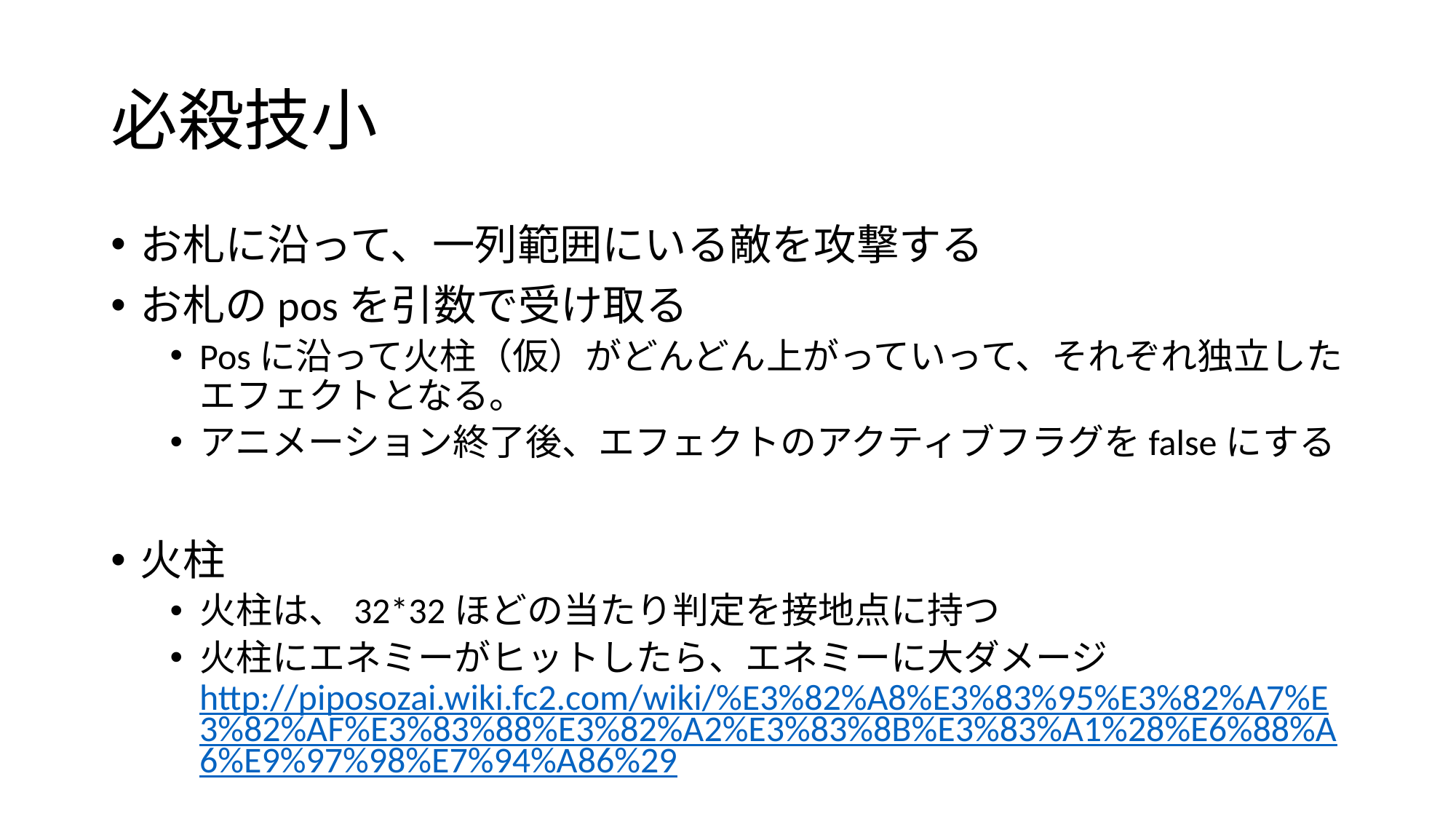

# 必殺技小
お札に沿って、一列範囲にいる敵を攻撃する
お札のposを引数で受け取る
Posに沿って火柱（仮）がどんどん上がっていって、それぞれ独立したエフェクトとなる。
アニメーション終了後、エフェクトのアクティブフラグをfalseにする

火柱
火柱は、32*32ほどの当たり判定を接地点に持つ
火柱にエネミーがヒットしたら、エネミーに大ダメージhttp://piposozai.wiki.fc2.com/wiki/%E3%82%A8%E3%83%95%E3%82%A7%E3%82%AF%E3%83%88%E3%82%A2%E3%83%8B%E3%83%A1%28%E6%88%A6%E9%97%98%E7%94%A86%29